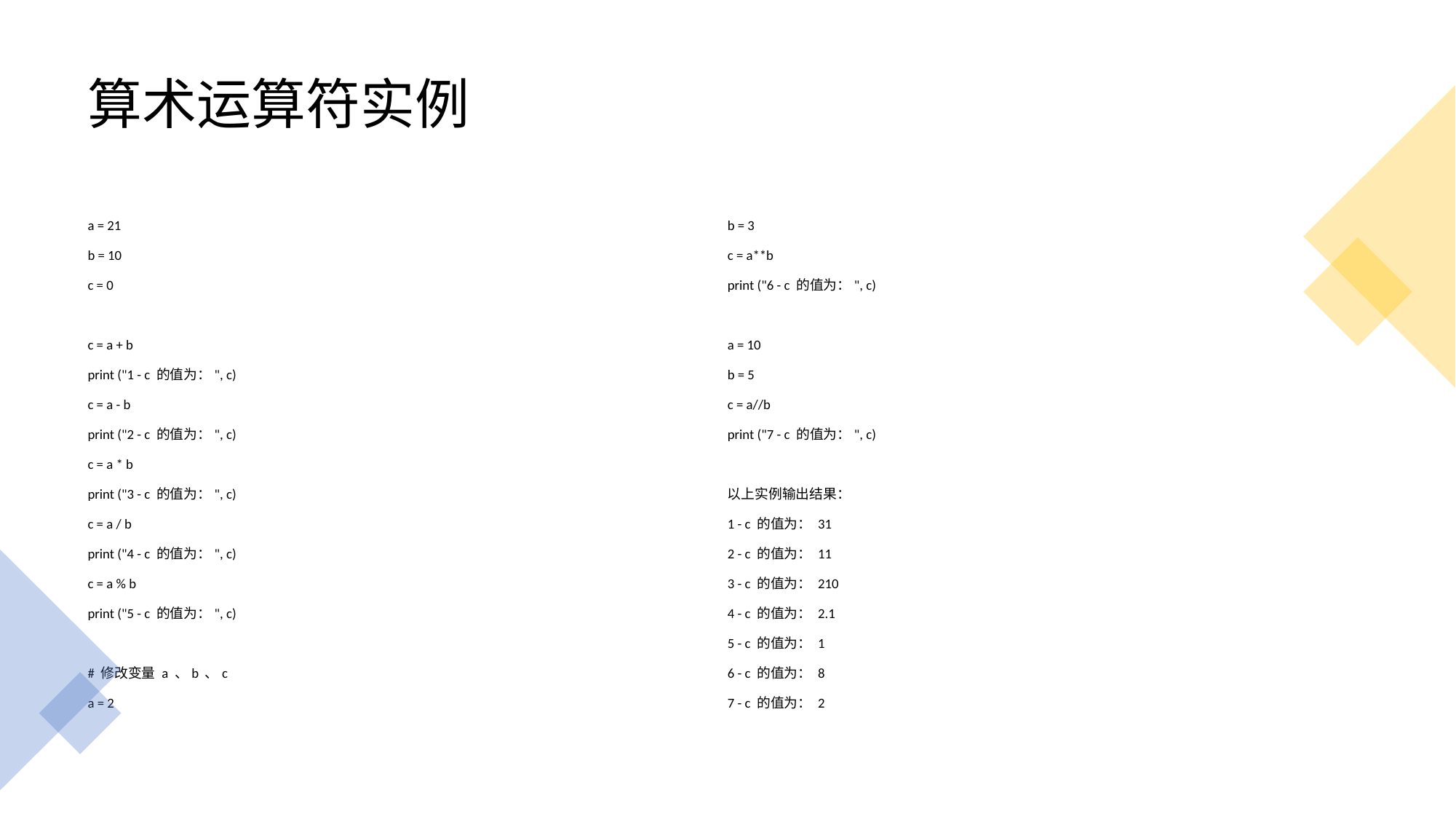

# 算术运算符实例

a = 21
b = 10
c = 0

c = a + b
print ("1 - c 的值为：", c)
c = a - b
print ("2 - c 的值为：", c)
c = a * b
print ("3 - c 的值为：", c)
c = a / b
print ("4 - c 的值为：", c)
c = a % b
print ("5 - c 的值为：", c)

# 修改变量 a 、b 、c
a = 2
b = 3
c = a**b
print ("6 - c 的值为：", c)

a = 10
b = 5
c = a//b
print ("7 - c 的值为：", c)

以上实例输出结果：
1 - c 的值为： 31
2 - c 的值为： 11
3 - c 的值为： 210
4 - c 的值为： 2.1
5 - c 的值为： 1
6 - c 的值为： 8
7 - c 的值为： 2